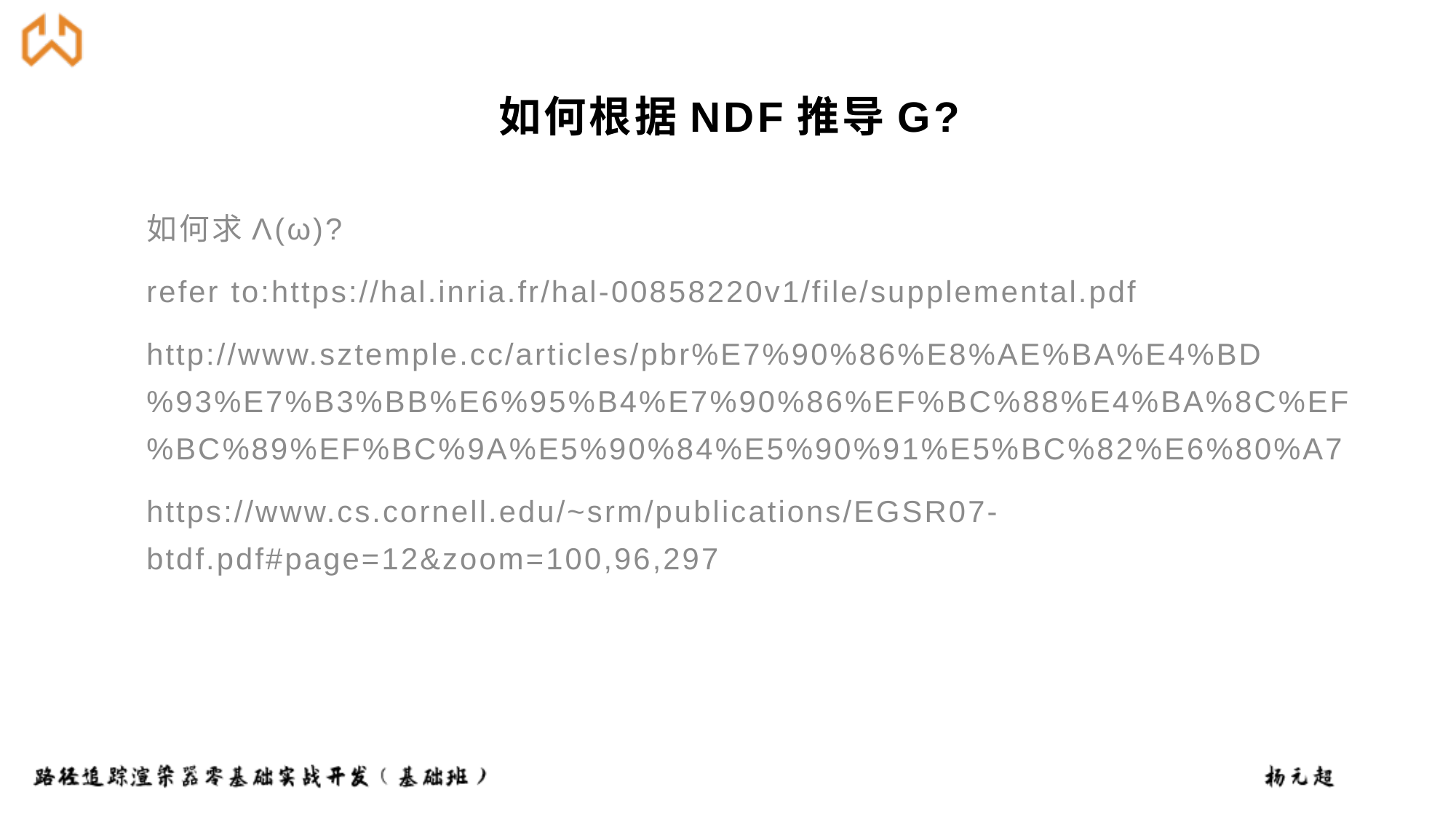

# 如何根据NDF推导G?
如何求Λ(ω)?
refer to:https://hal.inria.fr/hal-00858220v1/file/supplemental.pdf
http://www.sztemple.cc/articles/pbr%E7%90%86%E8%AE%BA%E4%BD%93%E7%B3%BB%E6%95%B4%E7%90%86%EF%BC%88%E4%BA%8C%EF%BC%89%EF%BC%9A%E5%90%84%E5%90%91%E5%BC%82%E6%80%A7
https://www.cs.cornell.edu/~srm/publications/EGSR07-btdf.pdf#page=12&zoom=100,96,297